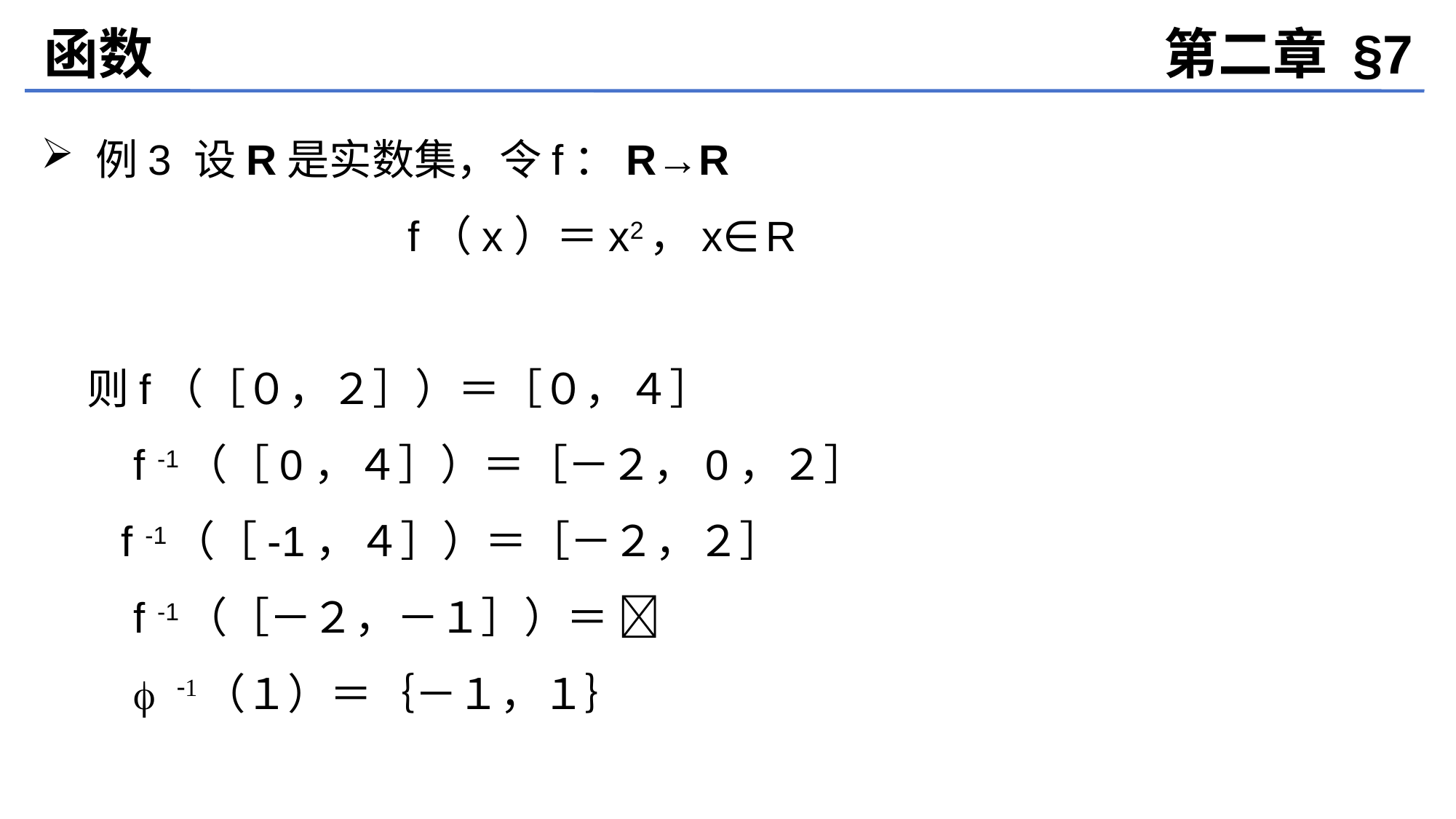

函数
第二章 §7
例3 设R是实数集，令f：R→R
                               f（x）＝x2，x∈R

    则f（［０，２］）＝［０，４］
　　f -1（［0，４］）＝［－２，0，２］
       f -1（［-1，４］）＝［－２，２］
　　f -1（［－２，－１］）＝ ∅
　　f -1（１）＝｛－１，１｝